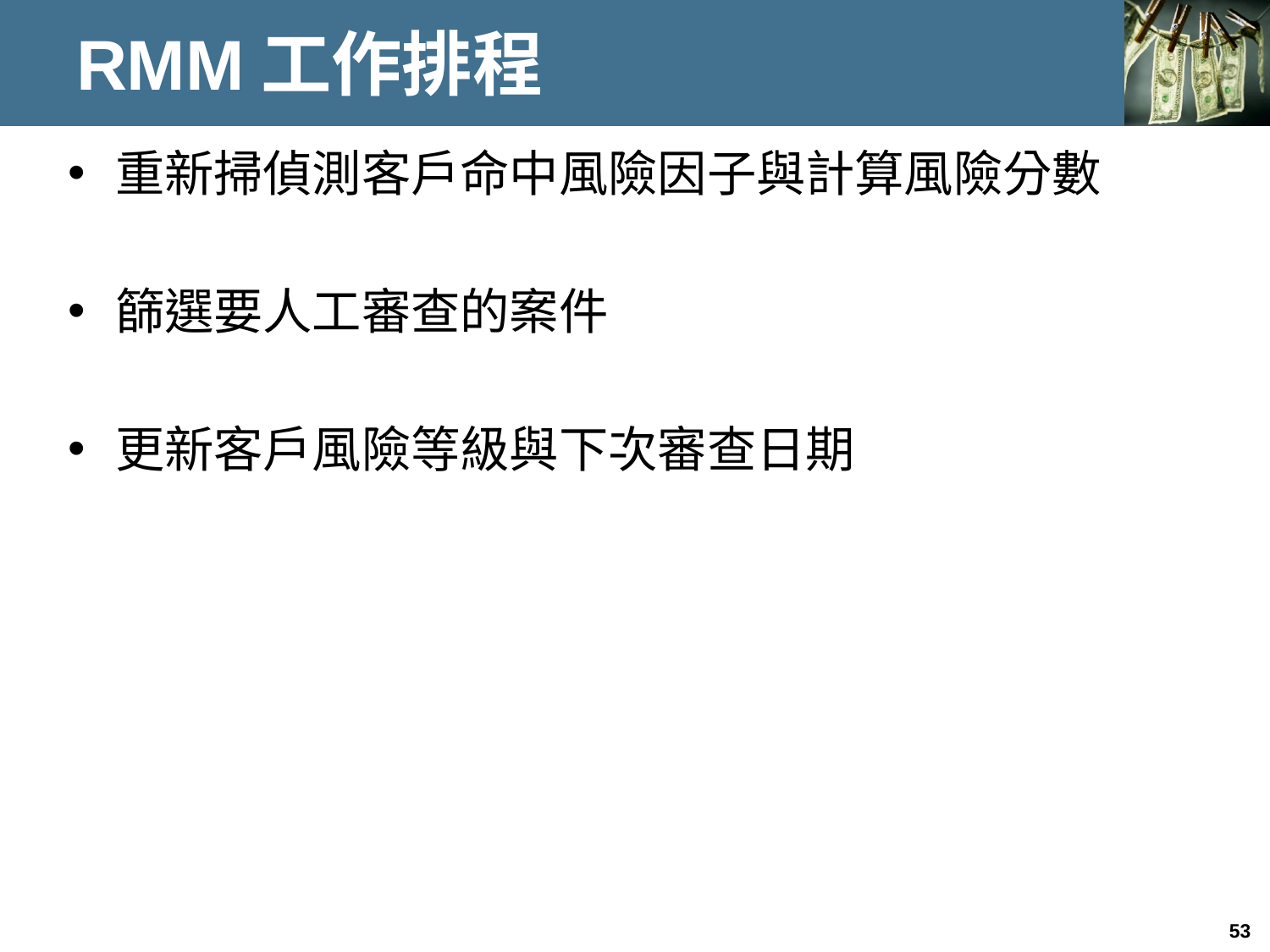

# RMM工作排程
重新掃偵測客戶命中風險因子與計算風險分數

篩選要人工審查的案件

更新客戶風險等級與下次審查日期
53